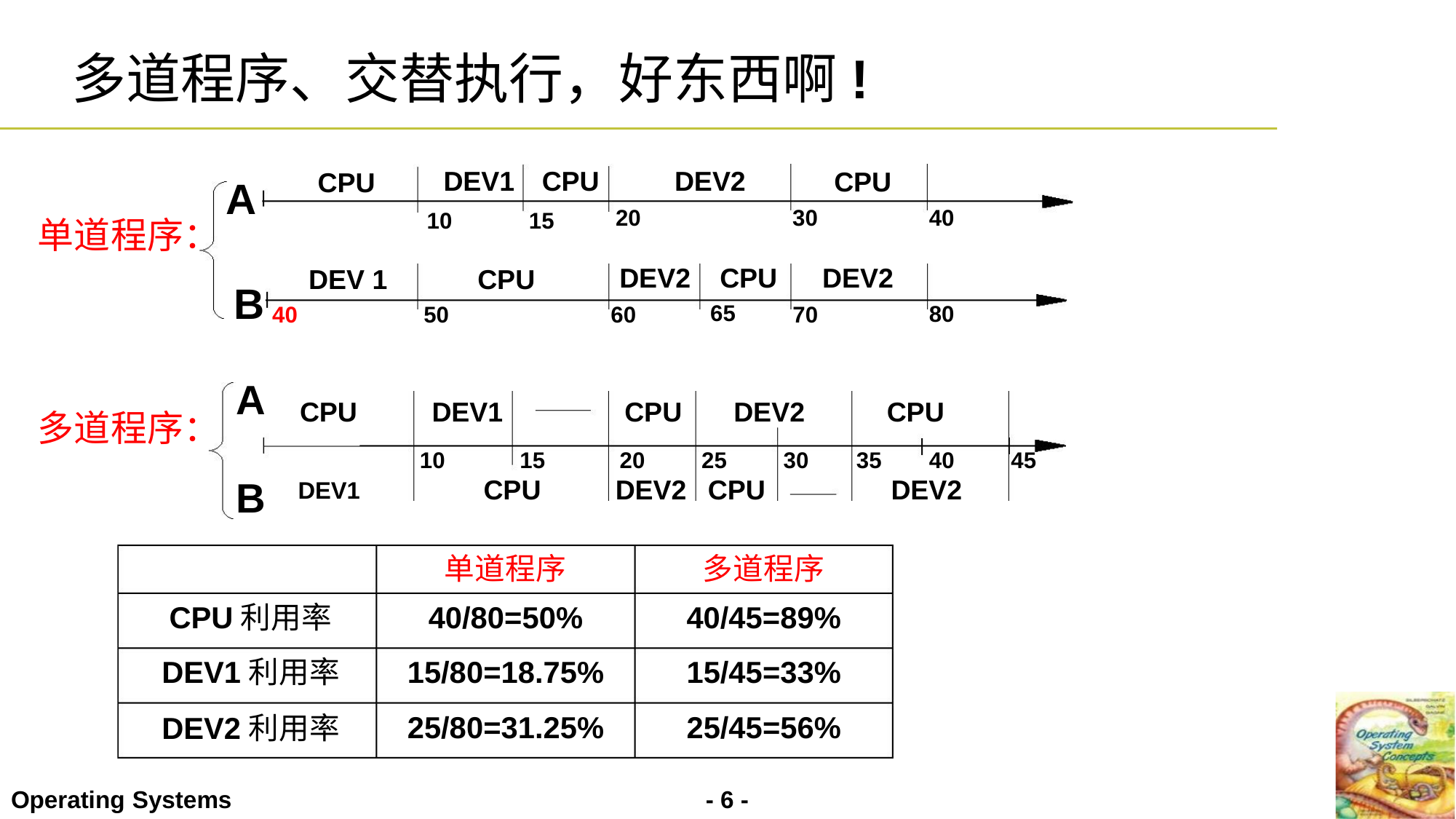

多道程序、交替执行，好东西啊!

DEV1 CPU
DEV2
CPU
CPU
A

20
30
40
80
10
15
单道程序：
多道程序：
DEV2 CPU DEV2

DEV 1
CPU
B
65
40
50
60
70
A

CPU
DEV1
CPU
DEV2
CPU
10
15
20
25
30
35
40
45
B DEV1
CPU
DEV2 CPU
DEV2

单道程序
多道程序
40/80=50%
15/80=18.75%
25/80=31.25%
40/45=89%
CPU利用率
15/45=33%
25/45=56%
DEV1利用率
DEV2利用率

- 6 -
Operating Systems